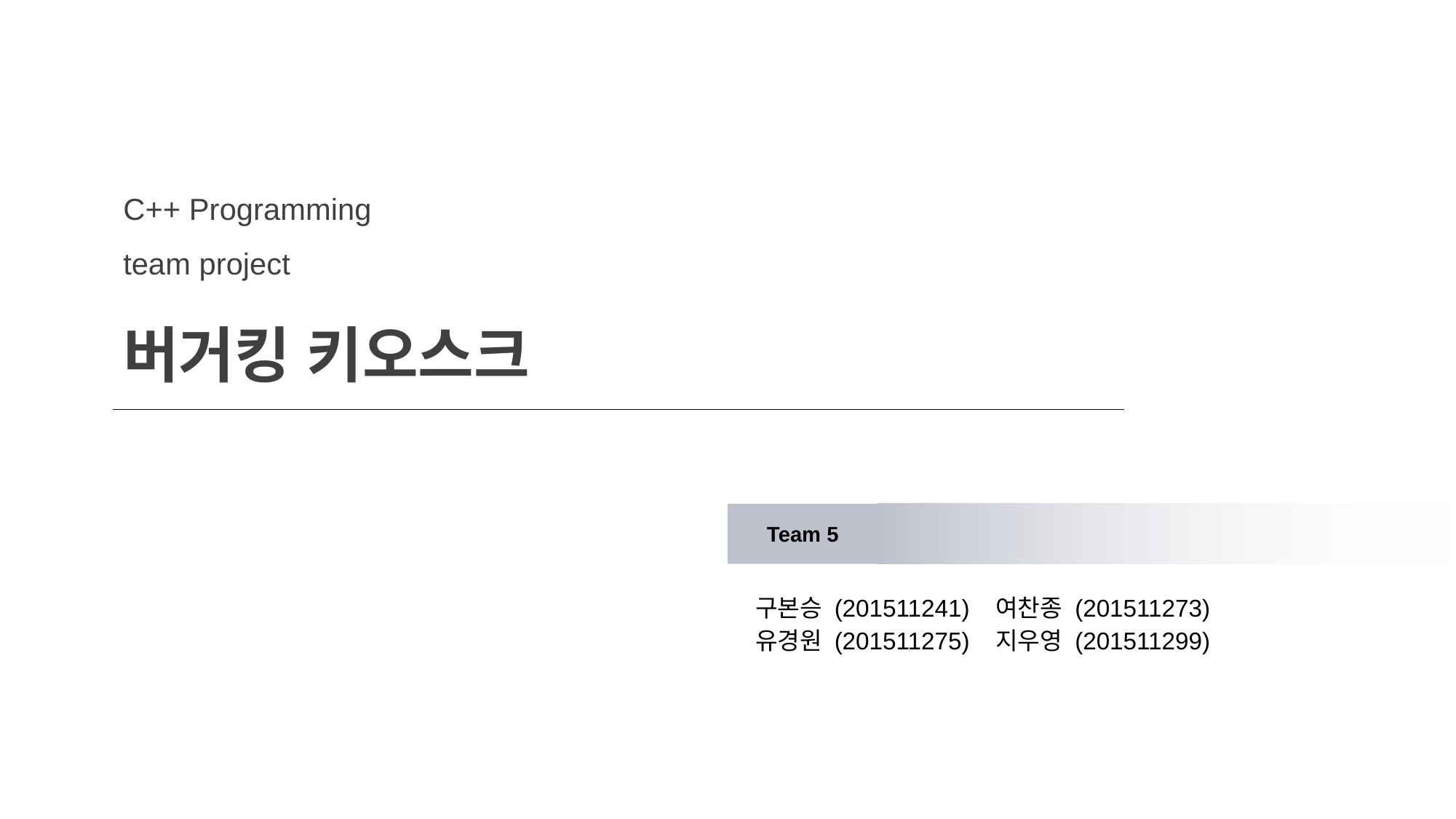

C++ Programming
team project
버거킹 키오스크

Team 5

구본승 (201511241)   여찬종 (201511273)
유경원 (201511275)   지우영 (201511299)